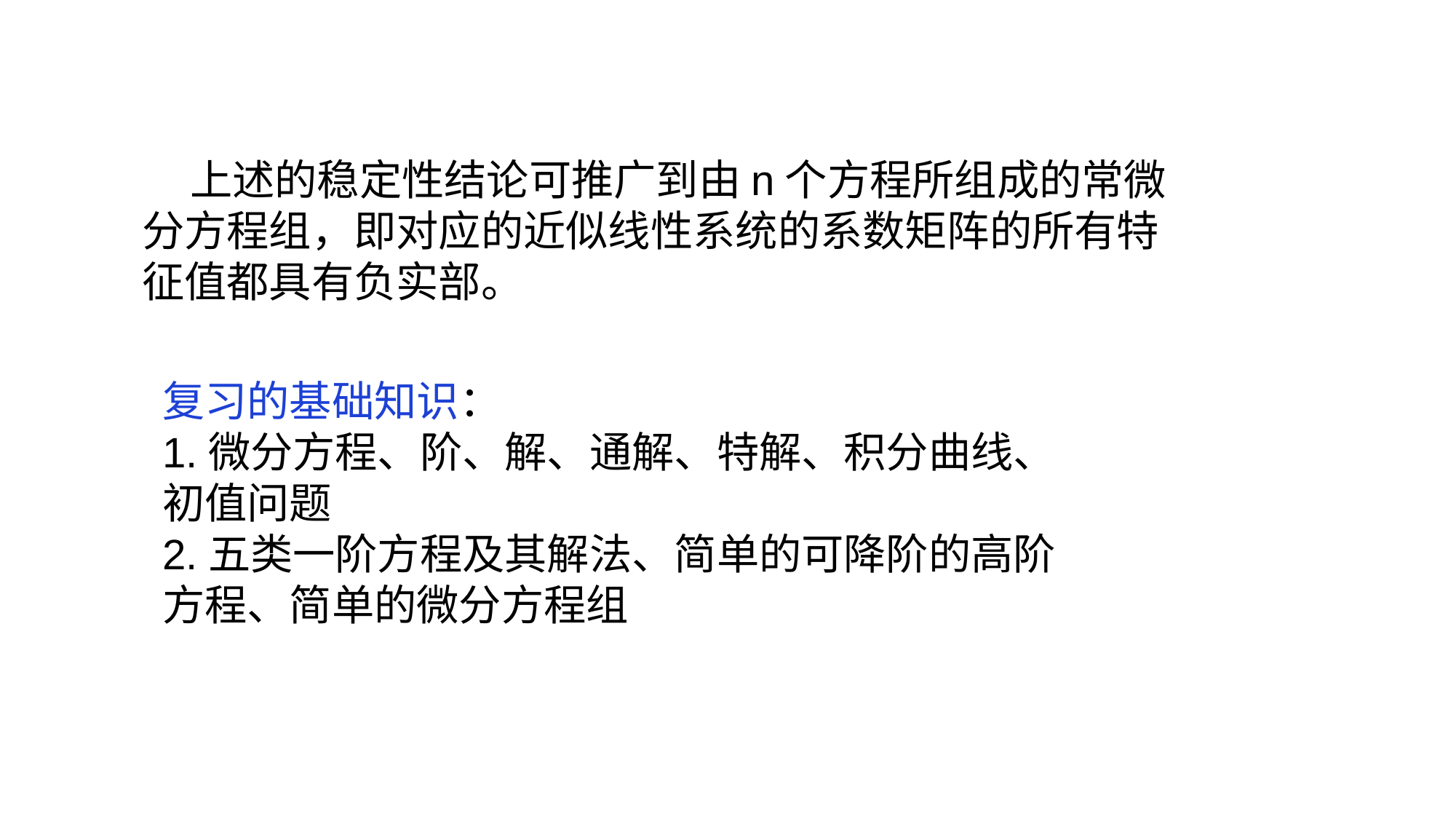

上述的稳定性结论可推广到由n个方程所组成的常微分方程组，即对应的近似线性系统的系数矩阵的所有特征值都具有负实部。
复习的基础知识：
1.微分方程、阶、解、通解、特解、积分曲线、初值问题
2.五类一阶方程及其解法、简单的可降阶的高阶方程、简单的微分方程组